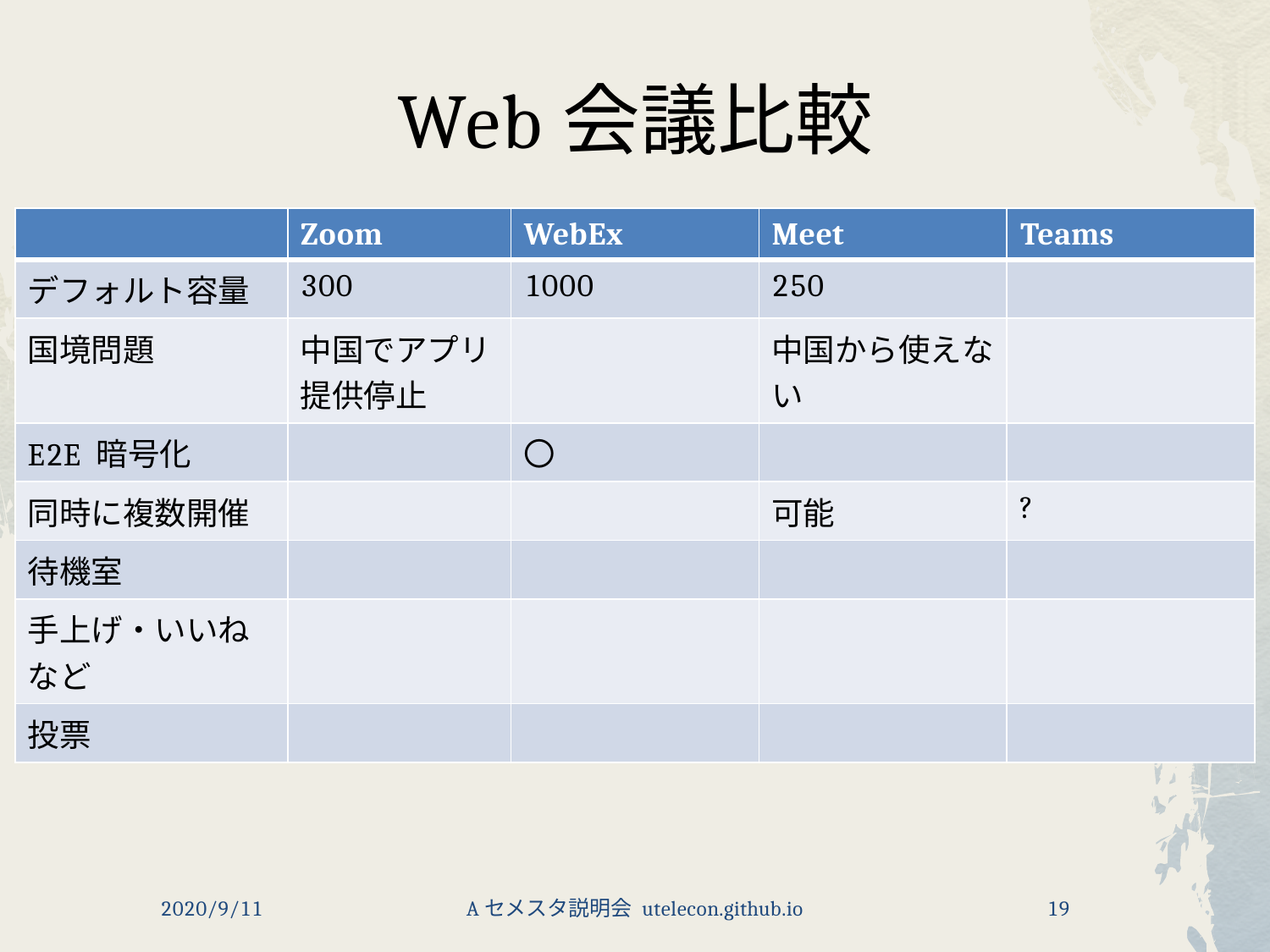

# Web会議比較
|  | Zoom | WebEx | Meet | Teams |
| --- | --- | --- | --- | --- |
| デフォルト容量 | 300 | 1000 | 250 |  |
| 国境問題 | 中国でアプリ提供停止 |  | 中国から使えない |  |
| E2E 暗号化 |  | 〇 |  |  |
| 同時に複数開催 |  |  | 可能 | ? |
| 待機室 |  |  |  |  |
| 手上げ・いいねなど |  |  |  |  |
| 投票 |  |  |  |  |
2020/9/11
Aセメスタ説明会 utelecon.github.io
19